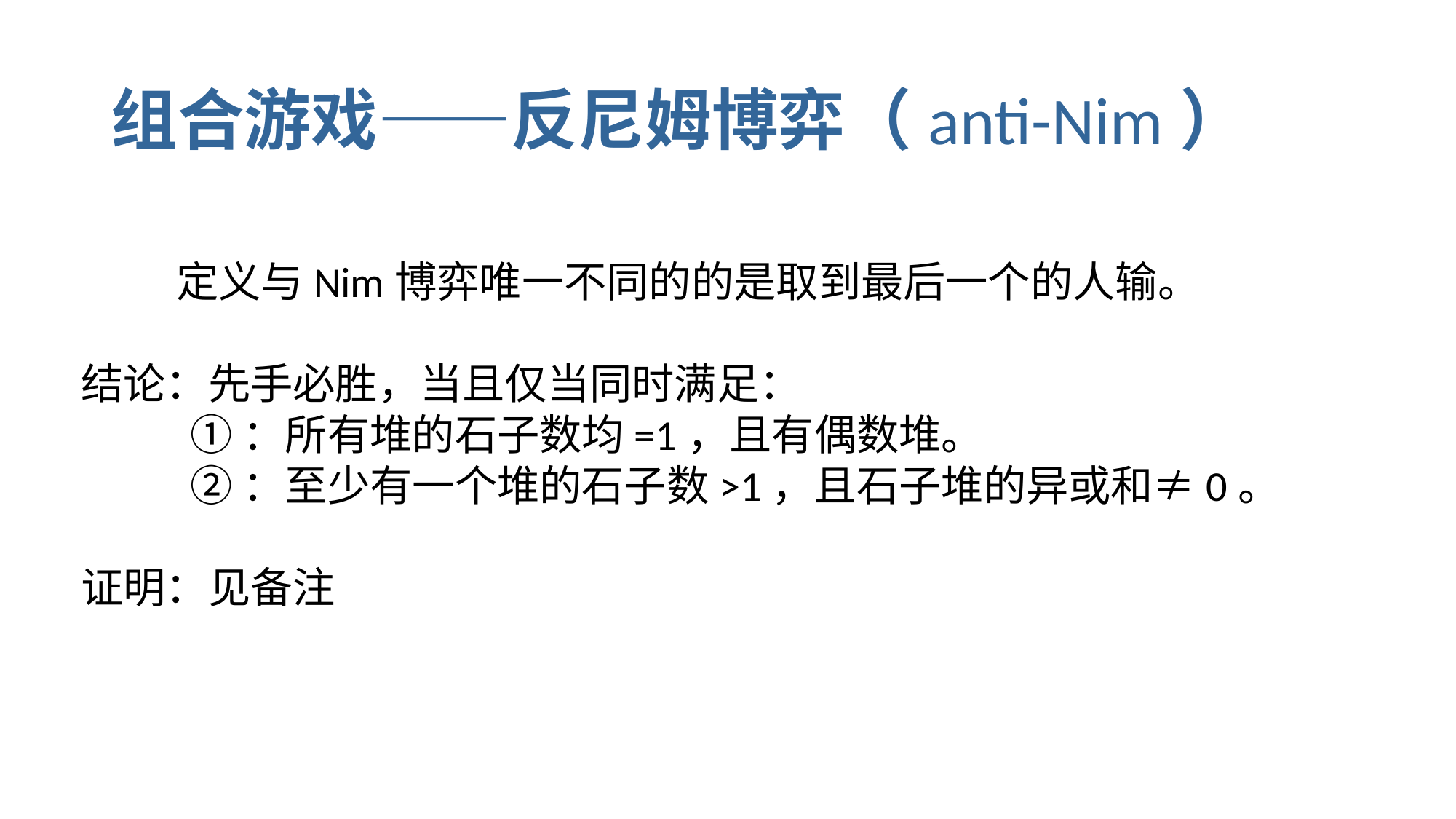

# 组合游戏——反尼姆博弈（anti-Nim）
         定义与Nim博弈唯一不同的的是取到最后一个的人输。

结论：先手必胜，当且仅当同时满足：
	①：所有堆的石子数均=1，且有偶数堆。
	②：至少有一个堆的石子数>1，且石子堆的异或和≠0。

证明：见备注